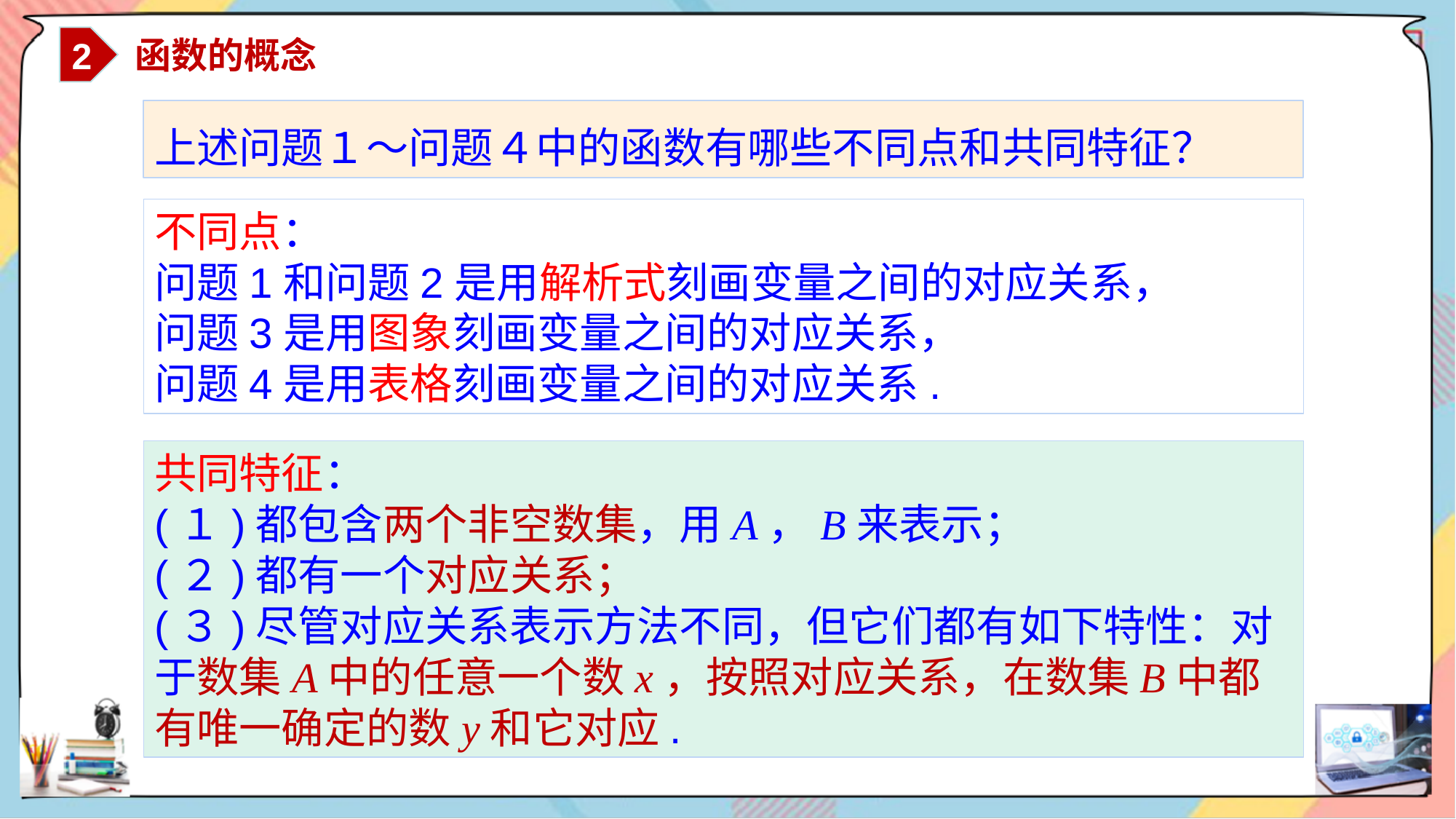

2
 函数的概念
上述问题１～问题４中的函数有哪些不同点和共同特征？
不同点：
问题1和问题2是用解析式刻画变量之间的对应关系，
问题3是用图象刻画变量之间的对应关系，
问题4是用表格刻画变量之间的对应关系.
共同特征：
(１)都包含两个非空数集，用A，B来表示；
(２)都有一个对应关系；
(３)尽管对应关系表示方法不同，但它们都有如下特性：对于数集A中的任意一个数x，按照对应关系，在数集B中都有唯一确定的数y和它对应.